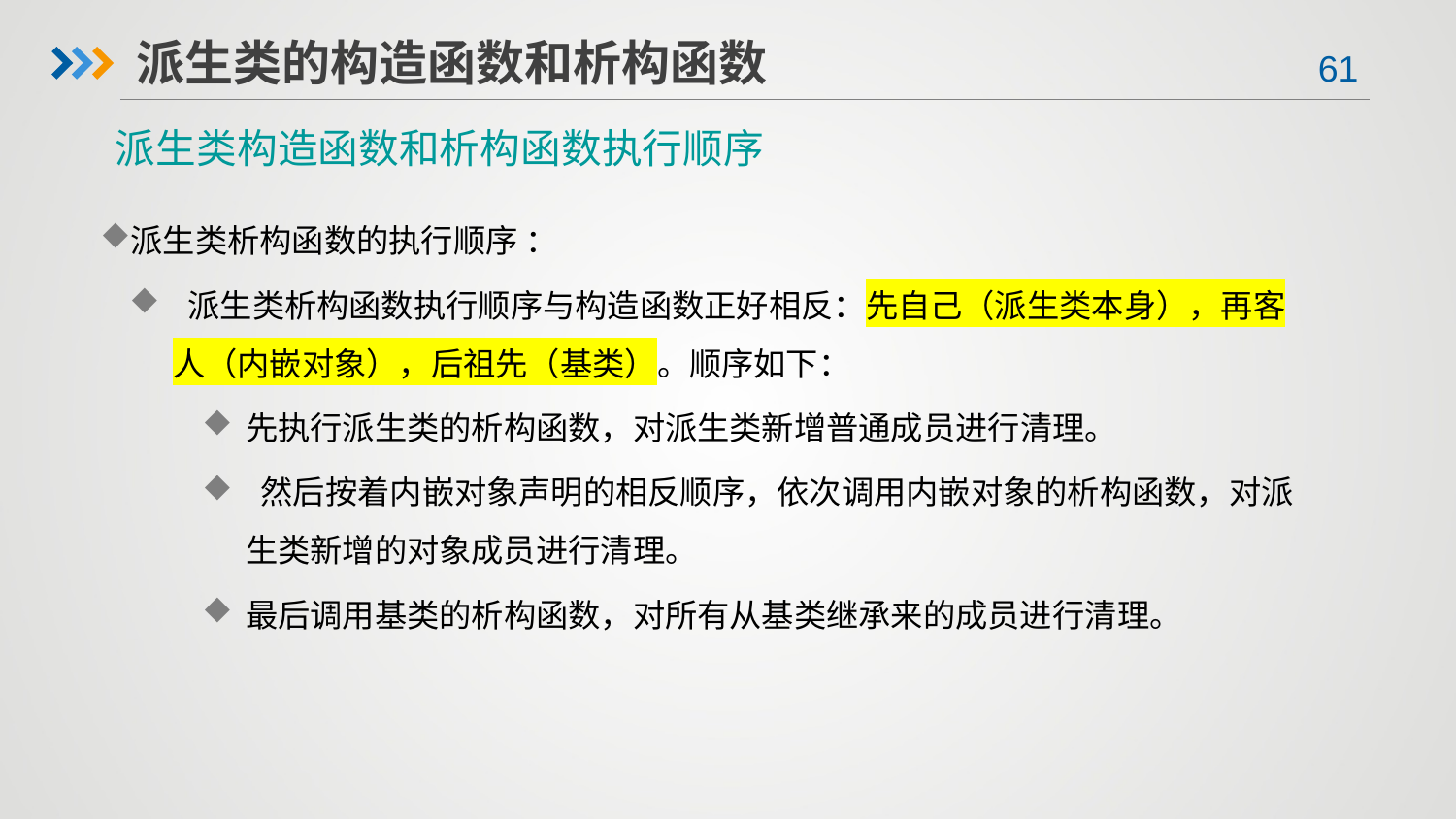

派生类的构造函数和析构函数
派生类构造函数和析构函数执行顺序
派生类析构函数的执行顺序 ：
 派生类析构函数执行顺序与构造函数正好相反：先自己（派生类本身），再客人（内嵌对象），后祖先（基类）。顺序如下：
先执行派生类的析构函数，对派生类新增普通成员进行清理。
 然后按着内嵌对象声明的相反顺序，依次调用内嵌对象的析构函数，对派生类新增的对象成员进行清理。
最后调用基类的析构函数，对所有从基类继承来的成员进行清理。